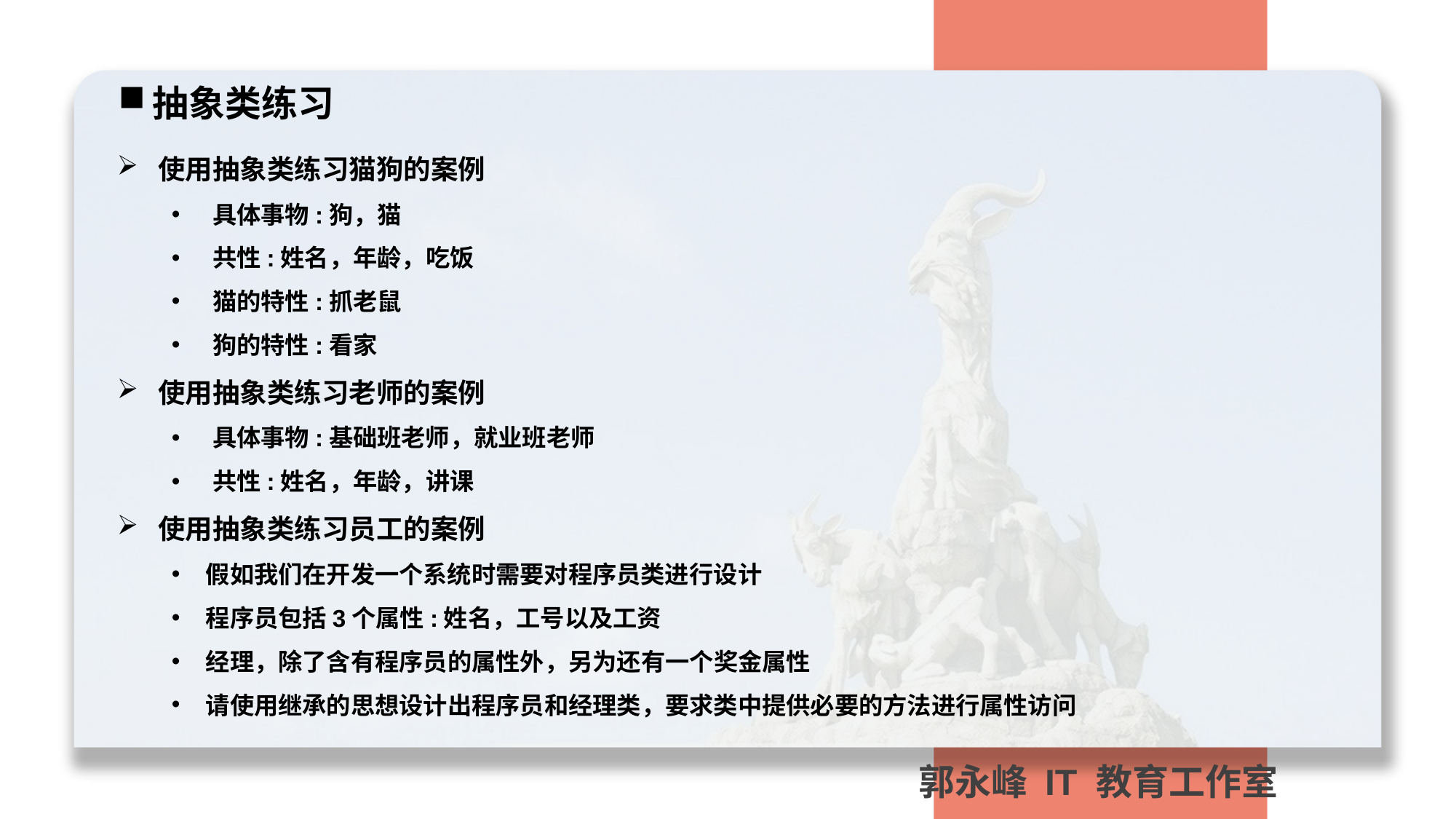

抽象类练习
使用抽象类练习猫狗的案例
具体事物:狗，猫
共性:姓名，年龄，吃饭
猫的特性:抓老鼠
狗的特性:看家
使用抽象类练习老师的案例
具体事物:基础班老师，就业班老师
共性:姓名，年龄，讲课
使用抽象类练习员工的案例
假如我们在开发一个系统时需要对程序员类进行设计
程序员包括3个属性:姓名，工号以及工资
经理，除了含有程序员的属性外，另为还有一个奖金属性
请使用继承的思想设计出程序员和经理类，要求类中提供必要的方法进行属性访问